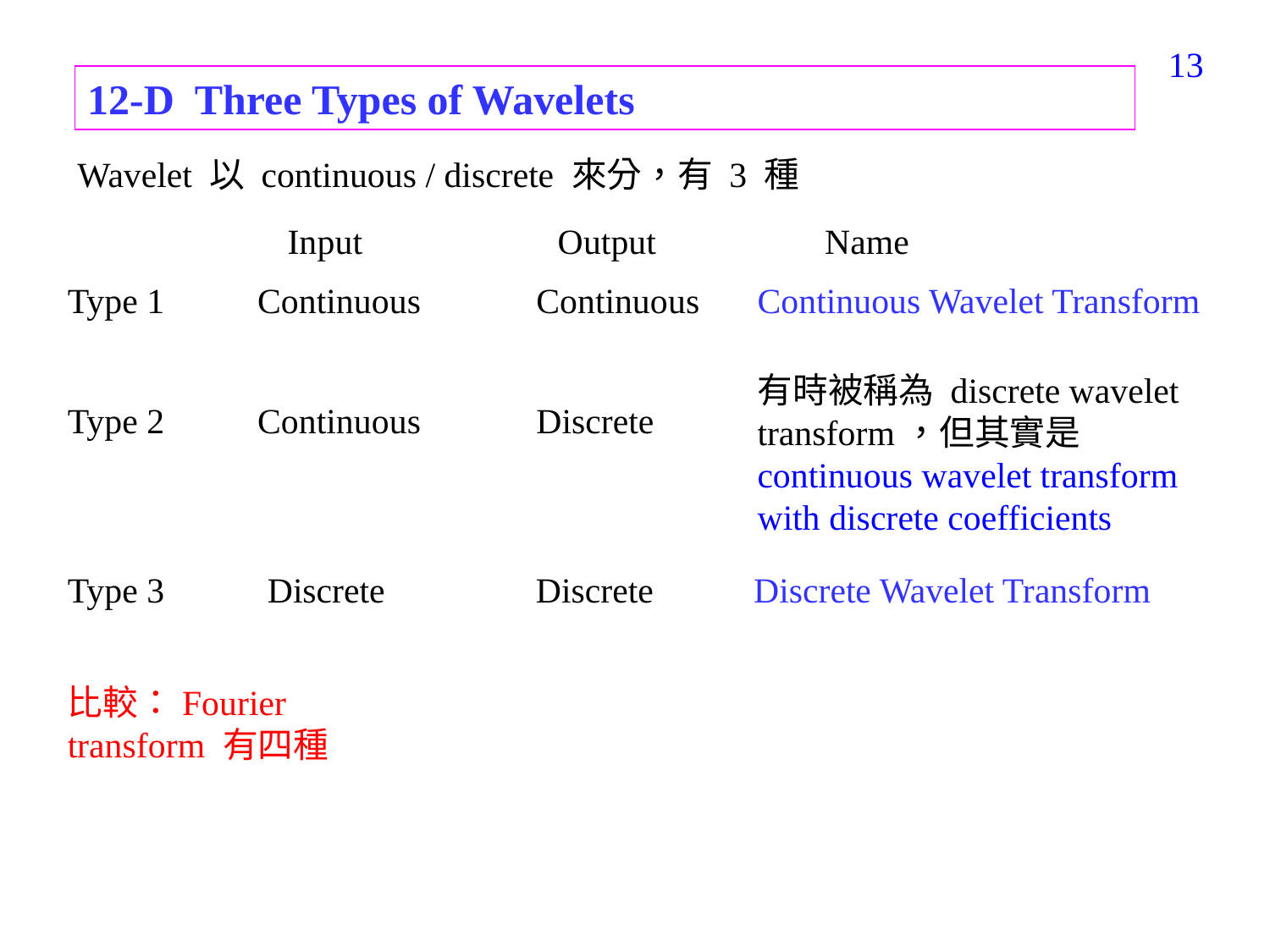

13
12-D  Three Types of Wavelets
Wavelet 以 continuous / discrete 來分，有 3 種
Input                      Output                   Name
Type 1
Continuous             Continuous
Continuous Wavelet Transform
有時被稱為 discrete wavelet transform，但其實是continuous wavelet transform with discrete coefficients
Type 2
Continuous             Discrete
Type 3
Discrete                 Discrete
Discrete Wavelet Transform
比較：Fourier transform 有四種